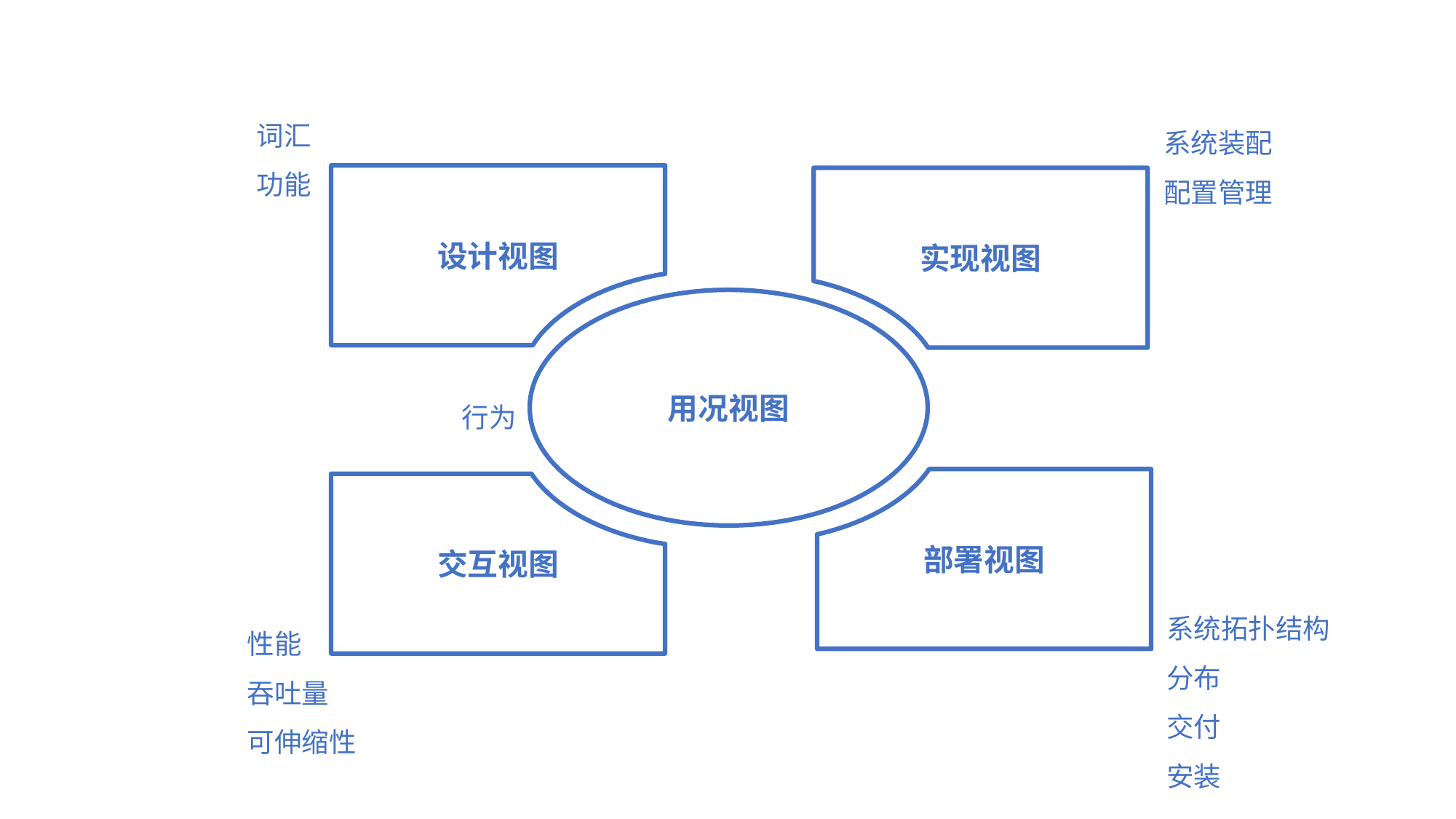

词汇
功能
设计视图
系统装配
配置管理
实现视图
用况视图
行为
部署视图
系统拓扑结构
分布
交付
安装
交互视图
性能
吞吐量
可伸缩性